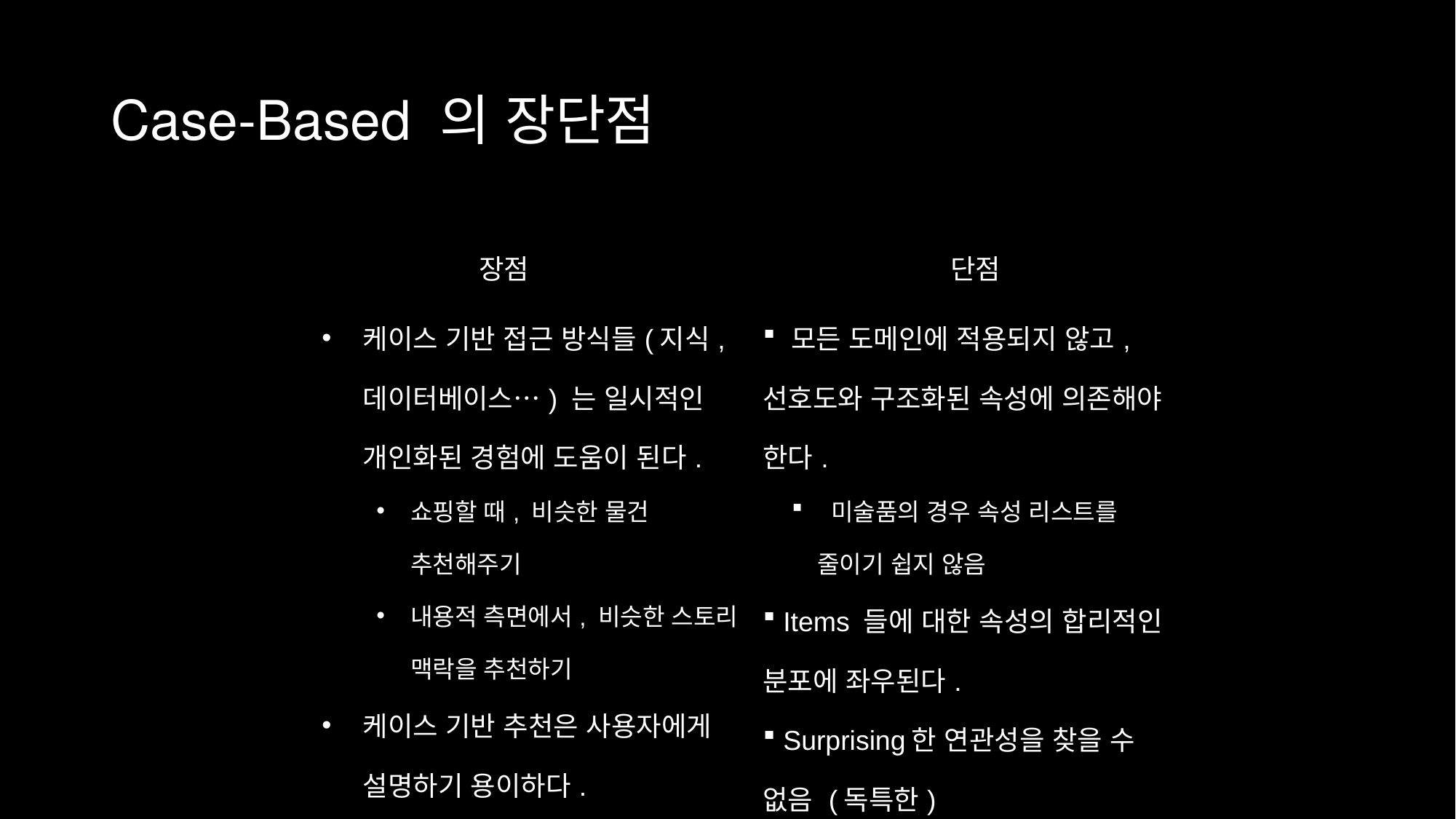

# Case-Based 의 장단점
| 장점 | 단점 |
| --- | --- |
| 케이스 기반 접근 방식들(지식, 데이터베이스…) 는 일시적인 개인화된 경험에 도움이 된다. 쇼핑할 때, 비슷한 물건 추천해주기 내용적 측면에서, 비슷한 스토리 맥락을 추천하기 케이스 기반 추천은 사용자에게 설명하기 용이하다. | 모든 도메인에 적용되지 않고, 선호도와 구조화된 속성에 의존해야 한다. 미술품의 경우 속성 리스트를 줄이기 쉽지 않음 Items 들에 대한 속성의 합리적인 분포에 좌우된다. Surprising한 연관성을 찾을 수 없음 (독특한) 대체할 만한 것보다 보완할 수 있는 것을 찾기가 더 힘들다. |